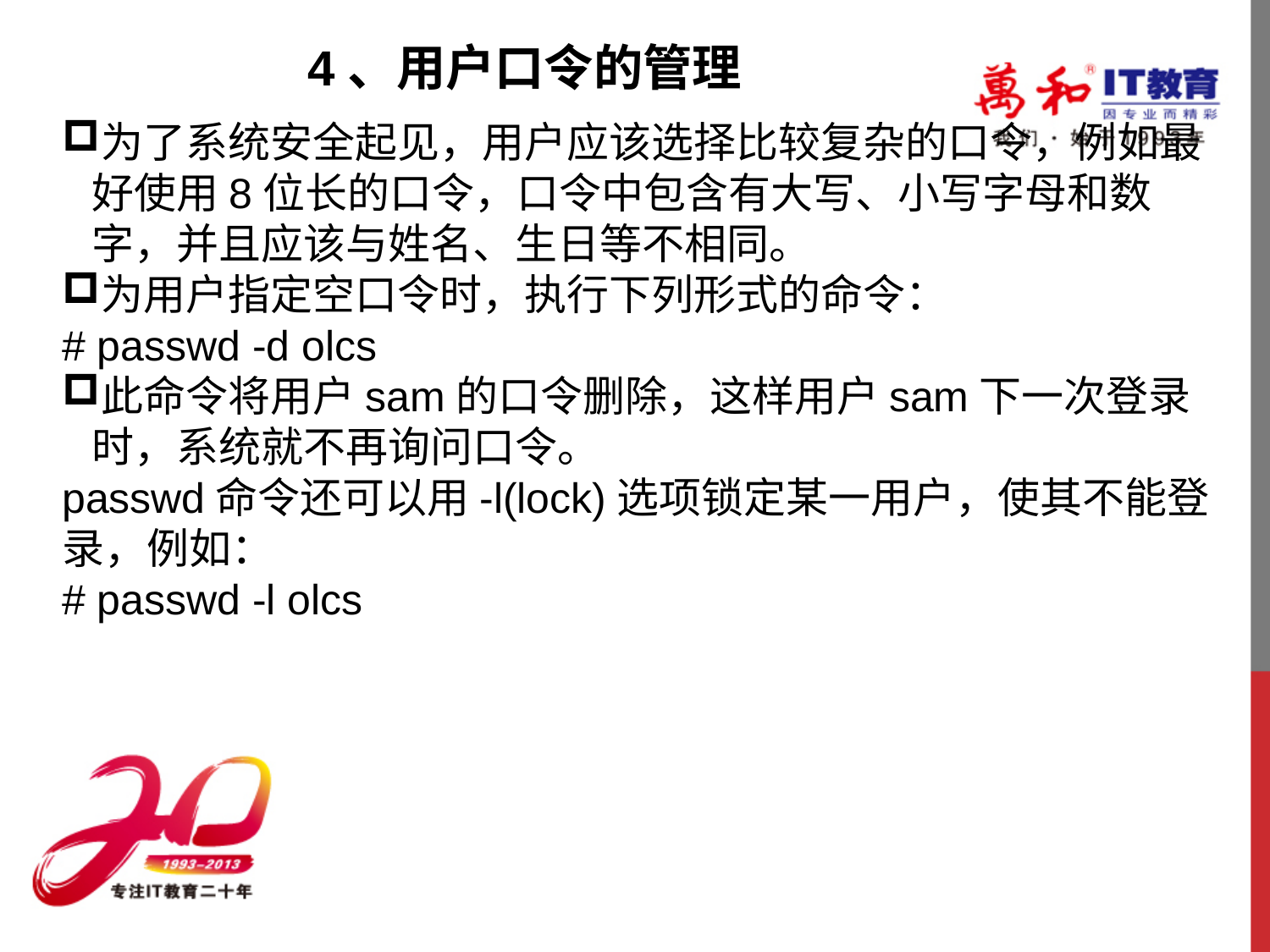

4、用户口令的管理
为了系统安全起见，用户应该选择比较复杂的口令，例如最好使用8位长的口令，口令中包含有大写、小写字母和数字，并且应该与姓名、生日等不相同。
为用户指定空口令时，执行下列形式的命令：
# passwd -d olcs
此命令将用户sam的口令删除，这样用户sam下一次登录时，系统就不再询问口令。
passwd命令还可以用-l(lock)选项锁定某一用户，使其不能登录，例如：
# passwd -l olcs